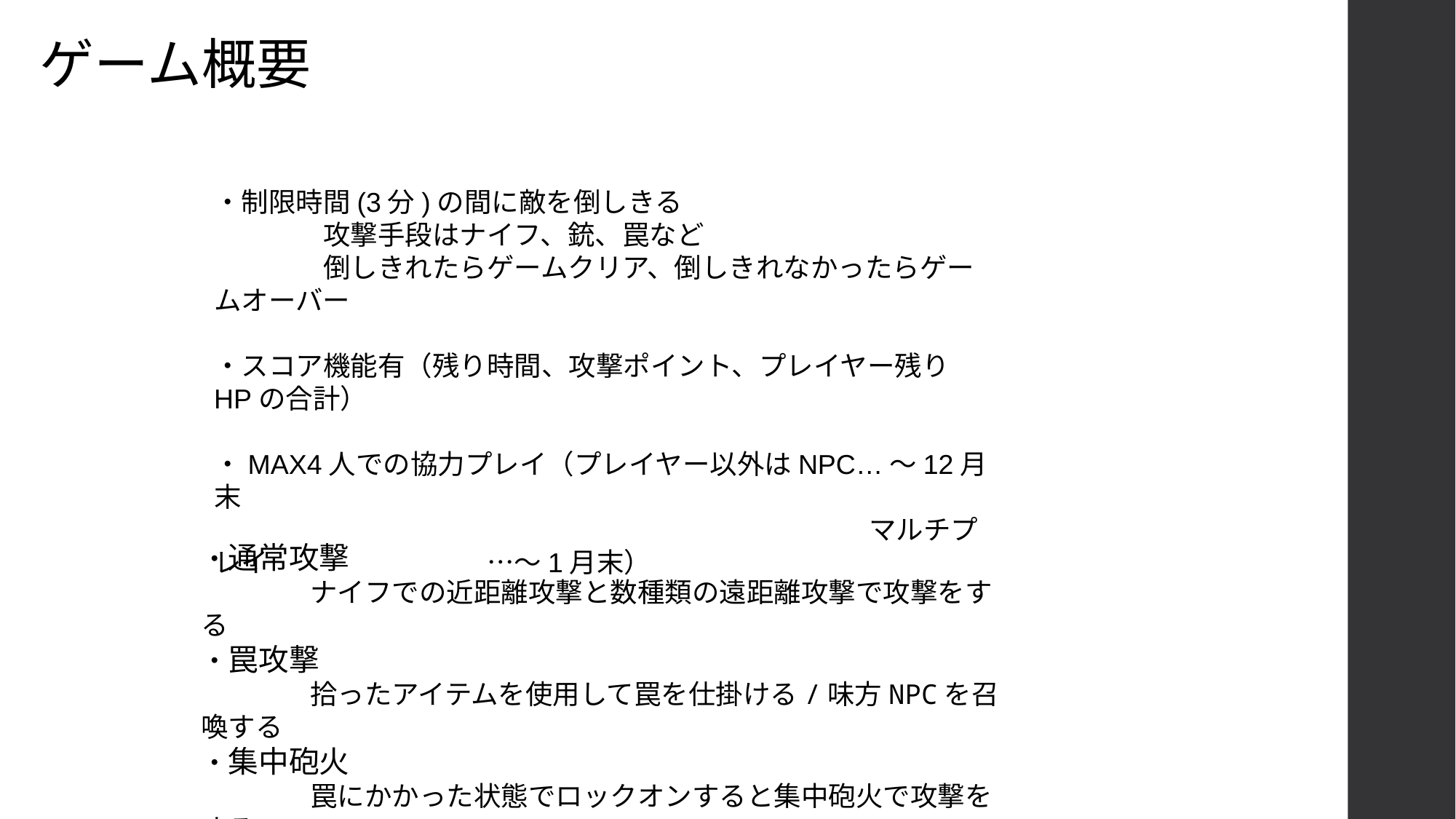

ゲーム概要
・制限時間(3分)の間に敵を倒しきる
	攻撃手段はナイフ、銃、罠など
	倒しきれたらゲームクリア、倒しきれなかったらゲームオーバー

・スコア機能有（残り時間、攻撃ポイント、プレイヤー残りHPの合計）

・MAX4人での協力プレイ（プレイヤー以外はNPC…～12月末
						マルチプレイ		　　…～1月末）
・通常攻撃
	ナイフでの近距離攻撃と数種類の遠距離攻撃で攻撃をする
・罠攻撃
	拾ったアイテムを使用して罠を仕掛ける/味方NPCを召喚する
・集中砲火
	罠にかかった状態でロックオンすると集中砲火で攻撃をする